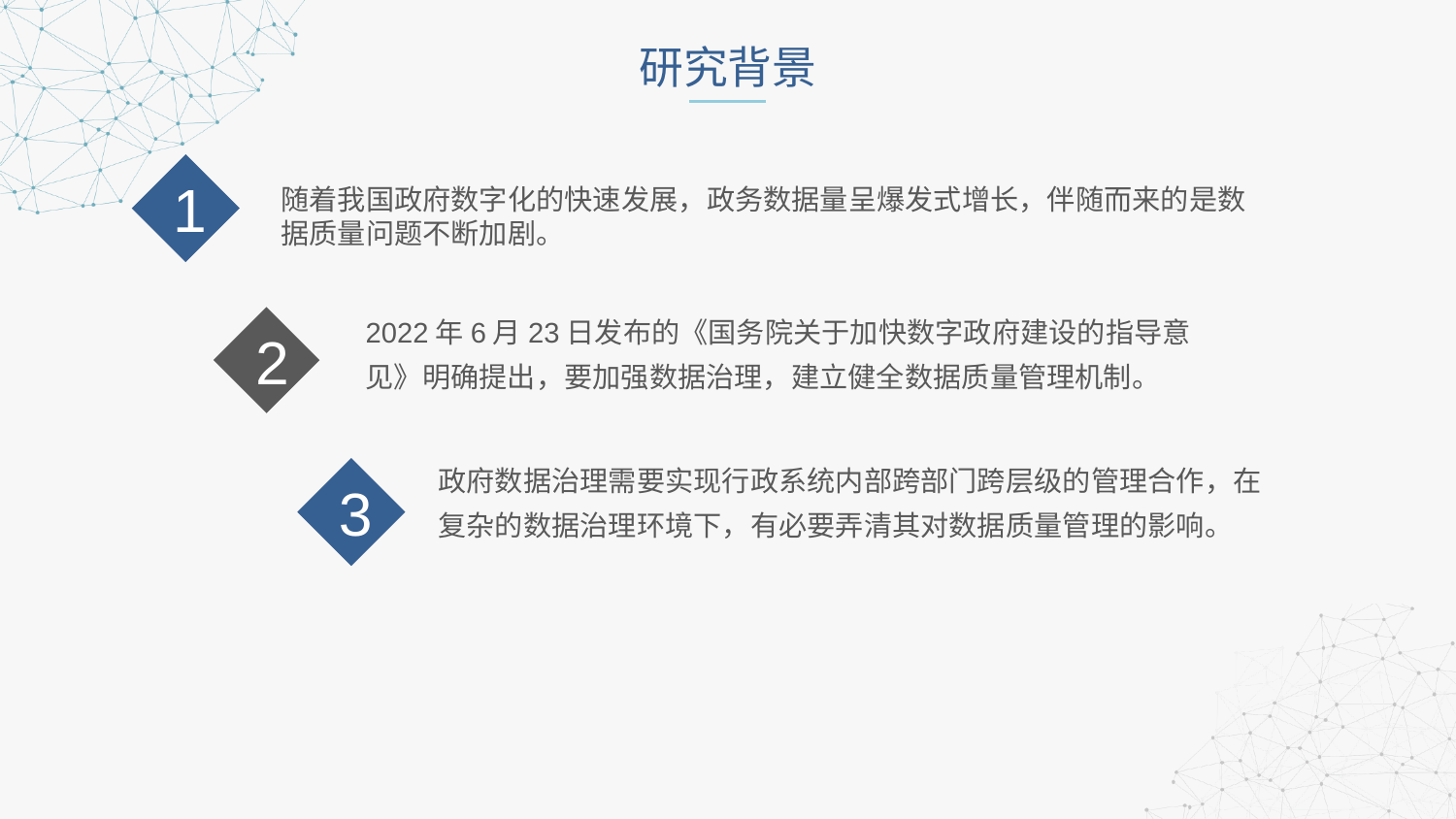

研究背景
1
随着我国政府数字化的快速发展，政务数据量呈爆发式增长，伴随而来的是数据质量问题不断加剧。
2022年6月23日发布的《国务院关于加快数字政府建设的指导意见》明确提出，要加强数据治理，建立健全数据质量管理机制。

2
政府数据治理需要实现行政系统内部跨部门跨层级的管理合作，在复杂的数据治理环境下，有必要弄清其对数据质量管理的影响。
3